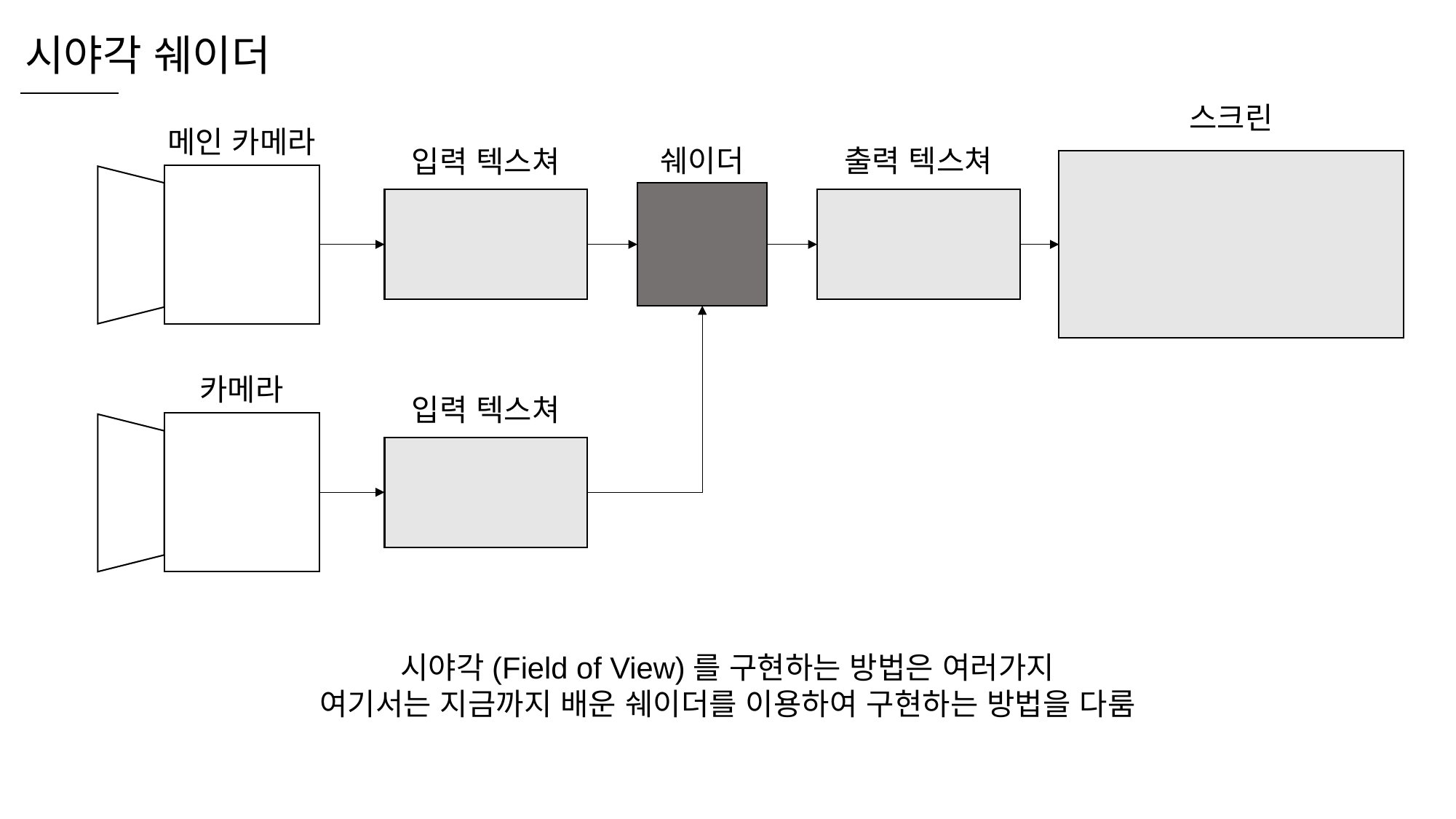

시야각 쉐이더
스크린
메인 카메라
쉐이더
출력 텍스쳐
입력 텍스쳐

카메라
입력 텍스쳐

시야각(Field of View)를 구현하는 방법은 여러가지
여기서는 지금까지 배운 쉐이더를 이용하여 구현하는 방법을 다룸